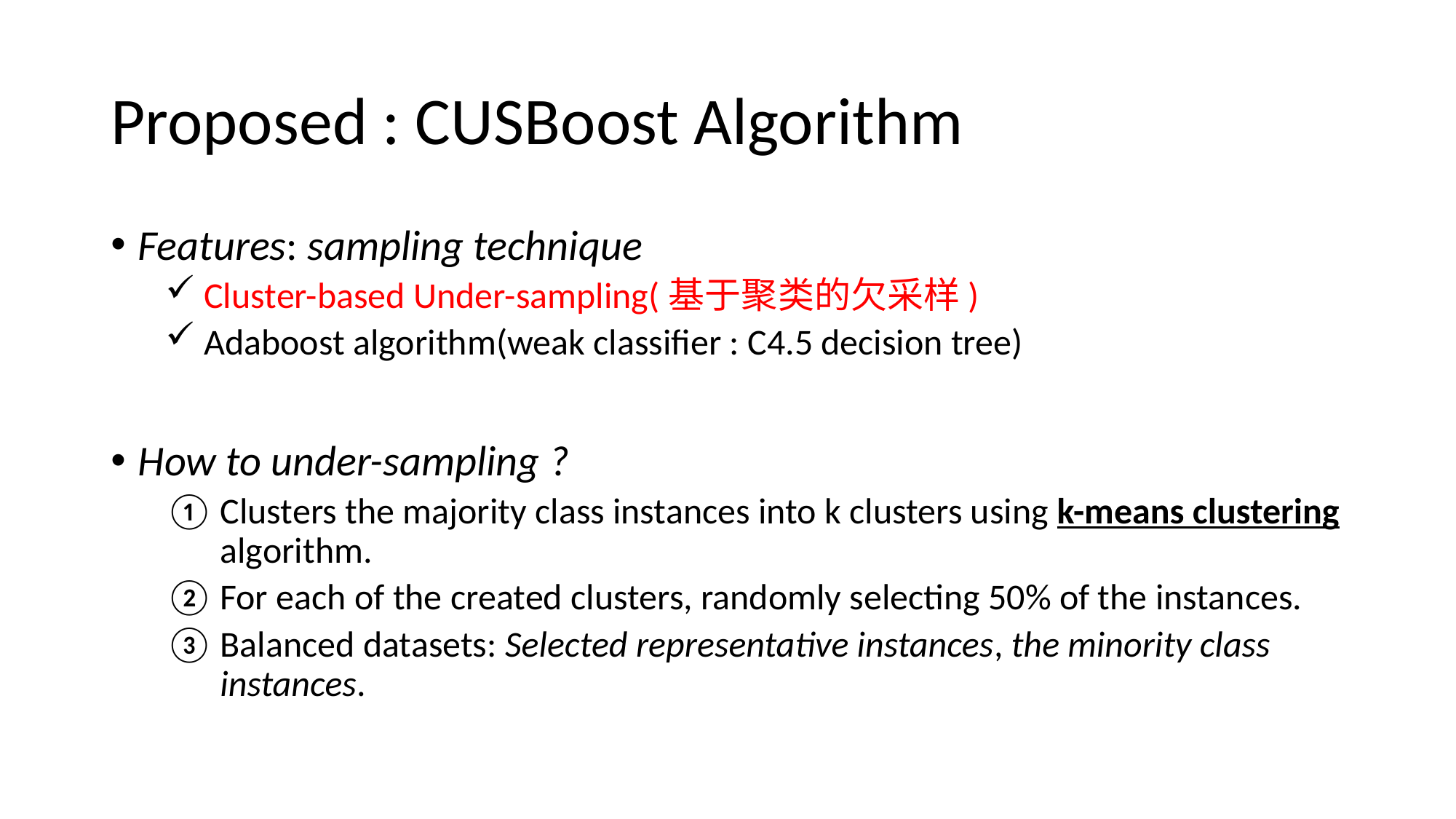

# Proposed : CUSBoost Algorithm
Features: sampling technique
 Cluster-based Under-sampling(基于聚类的欠采样)
 Adaboost algorithm(weak classifier : C4.5 decision tree)

How to under-sampling ?
Clusters the majority class instances into k clusters using k-means clustering algorithm.
For each of the created clusters, randomly selecting 50% of the instances.
Balanced datasets: Selected representative instances, the minority class instances.